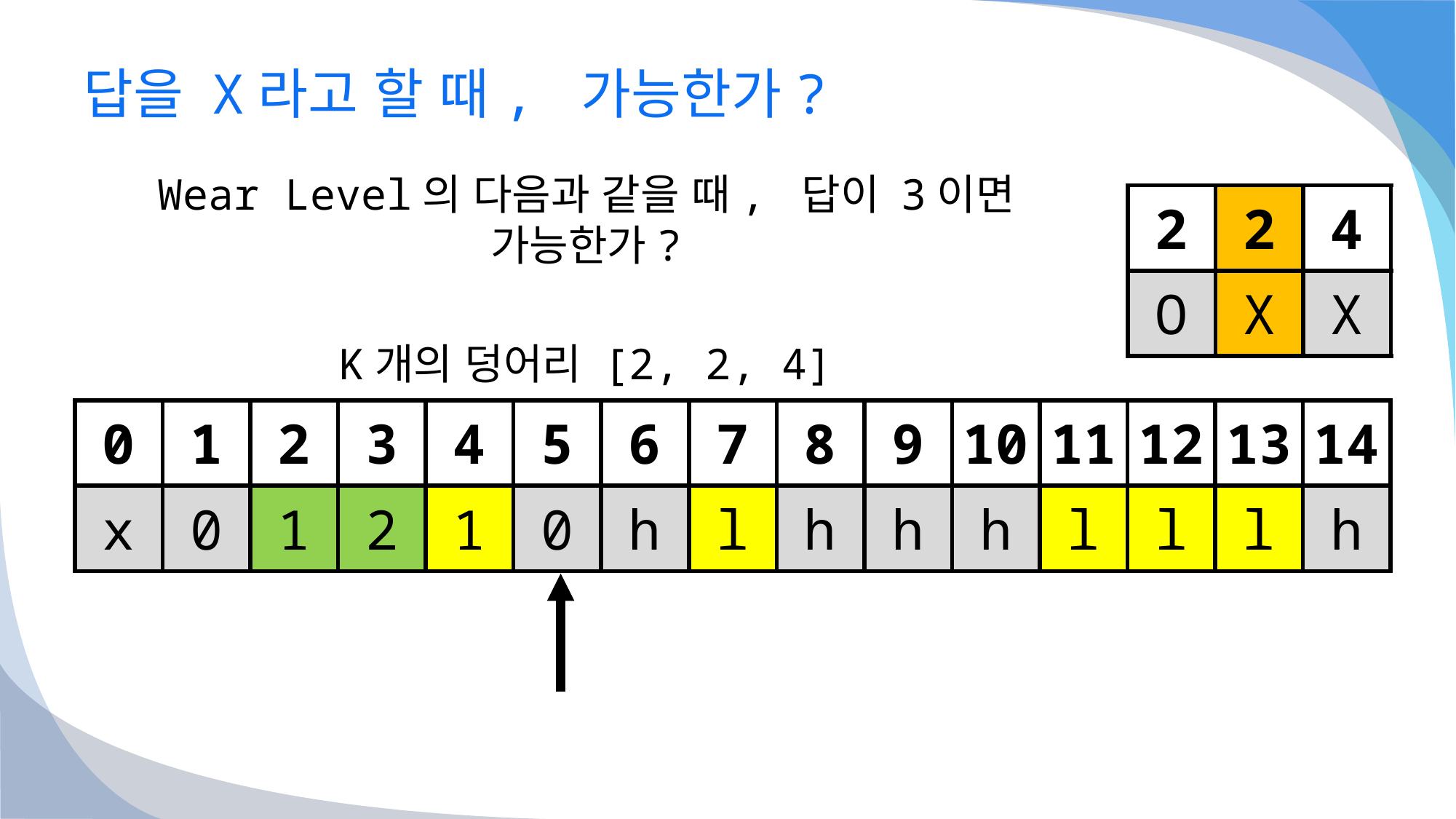

# 답을 X라고 할 때, 가능한가?
Wear Level의 다음과 같을 때, 답이 3이면 가능한가?

K개의 덩어리 [2, 2, 4]
| 2 | 2 | 4 |
| --- | --- | --- |
| O | X | X |
| 0 | 1 | 2 | 3 | 4 | 5 | 6 | 7 | 8 | 9 | 10 | 11 | 12 | 13 | 14 |
| --- | --- | --- | --- | --- | --- | --- | --- | --- | --- | --- | --- | --- | --- | --- |
| x | 0 | 1 | 2 | 1 | 0 | h | l | h | h | h | l | l | l | h |